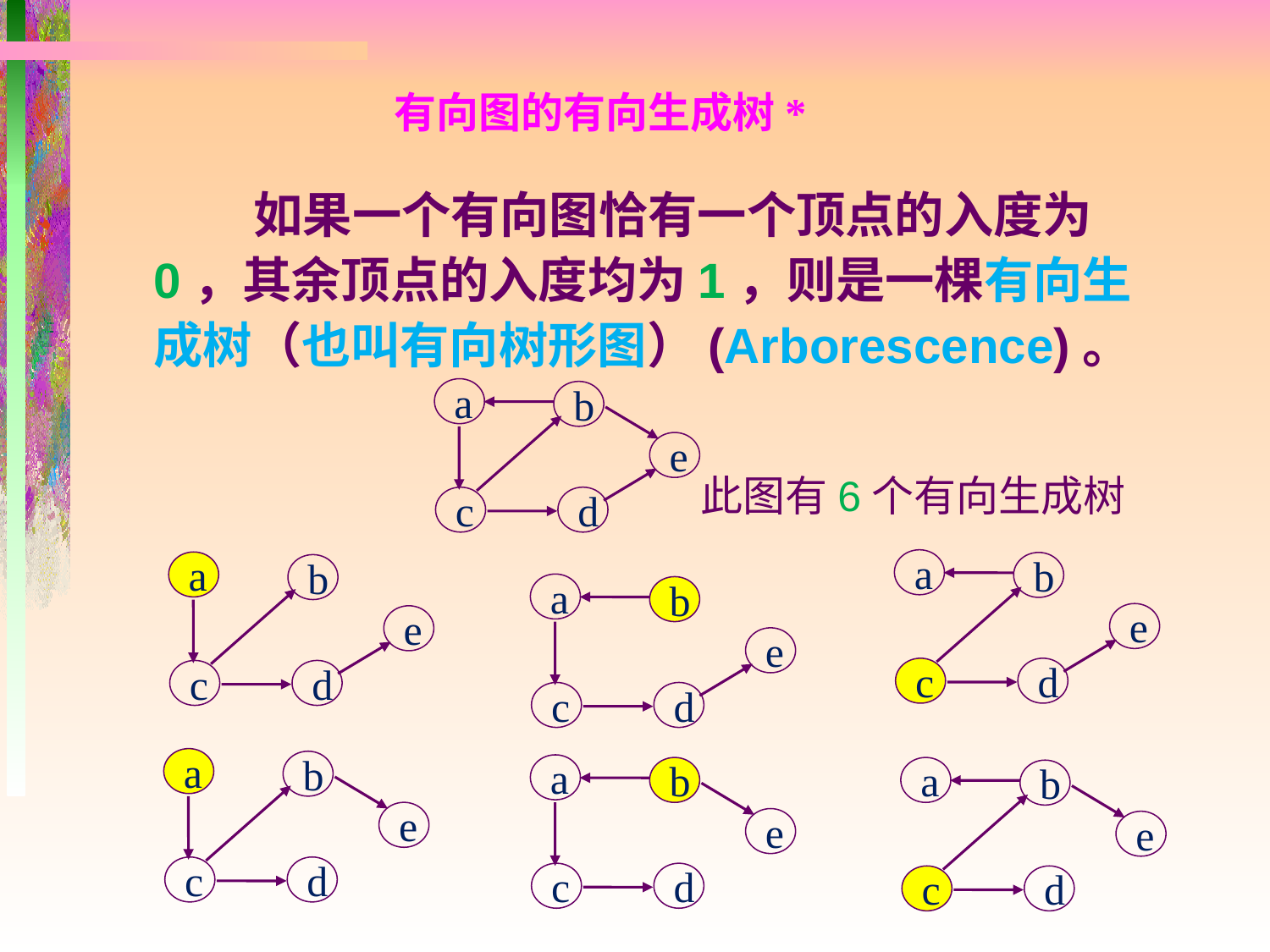

有向图的有向生成树*
        如果一个有向图恰有一个顶点的入度为0，其余顶点的入度均为1，则是一棵有向生成树（也叫有向树形图）(Arborescence)。
a
b

e

c
d

此图有6个有向生成树
a
b

e

c
d

a
b

e

c
d

a
b

e

c
d

a
b

e
c
d

a
b

e
c
d

a
b

e
c
d